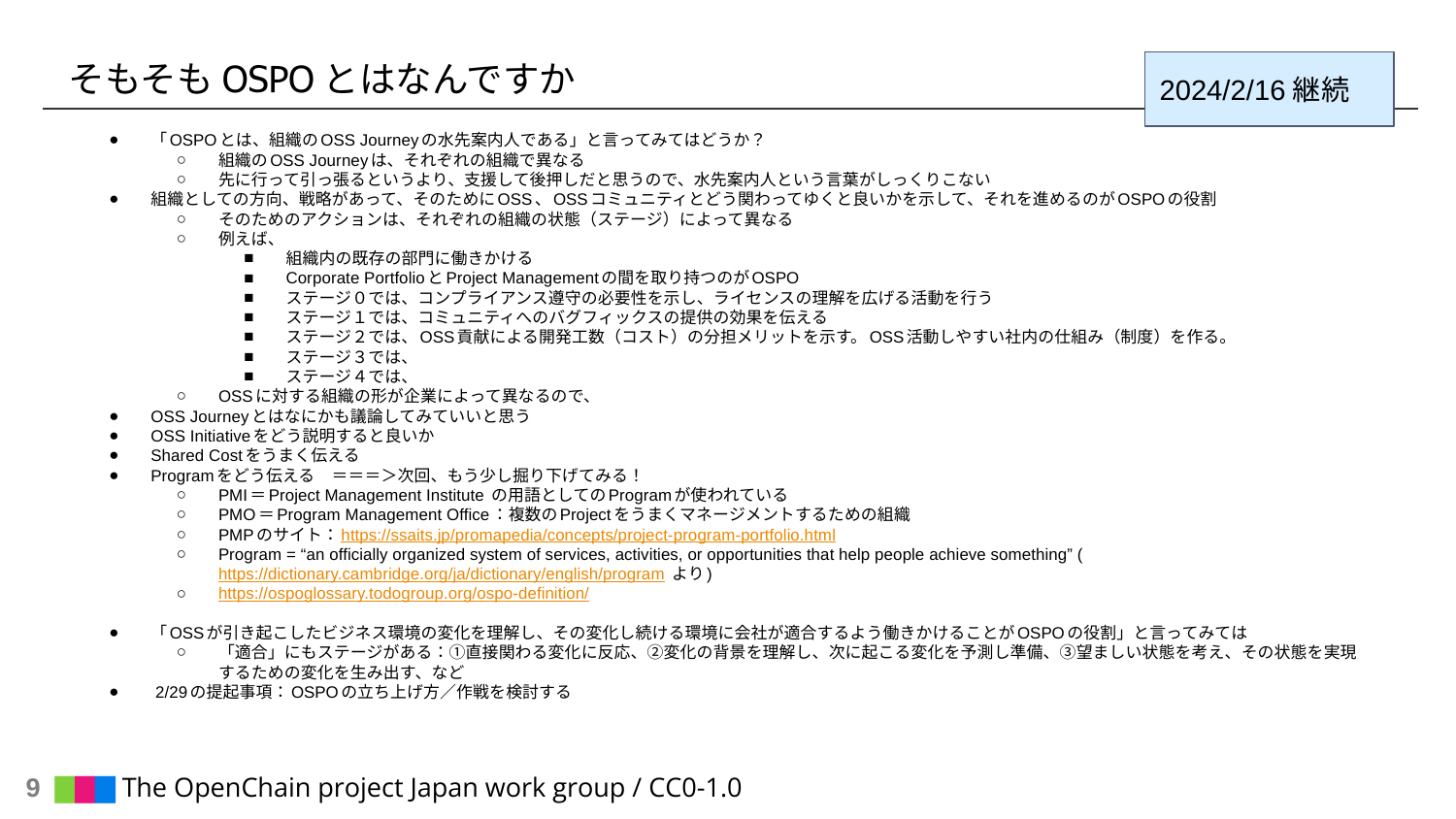

# そもそもOSPOとはなんですか
2024/2/16継続
「OSPOとは、組織のOSS Journeyの水先案内人である」と言ってみてはどうか？
組織のOSS Journeyは、それぞれの組織で異なる
先に行って引っ張るというより、支援して後押しだと思うので、水先案内人という言葉がしっくりこない
組織としての方向、戦略があって、そのためにOSS、OSSコミュニティとどう関わってゆくと良いかを示して、それを進めるのがOSPOの役割
そのためのアクションは、それぞれの組織の状態（ステージ）によって異なる
例えば、
組織内の既存の部門に働きかける
Corporate PortfolioとProject Managementの間を取り持つのがOSPO
ステージ０では、コンプライアンス遵守の必要性を示し、ライセンスの理解を広げる活動を行う
ステージ１では、コミュニティへのバグフィックスの提供の効果を伝える
ステージ２では、OSS貢献による開発工数（コスト）の分担メリットを示す。OSS活動しやすい社内の仕組み（制度）を作る。
ステージ３では、
ステージ４では、
OSSに対する組織の形が企業によって異なるので、
OSS Journeyとはなにかも議論してみていいと思う
OSS Initiativeをどう説明すると良いか
Shared Costをうまく伝える
Programをどう伝える　＝＝＝＞次回、もう少し掘り下げてみる！
PMI＝Project Management Institute の用語としてのProgramが使われている
PMO＝Program Management Office：複数のProjectをうまくマネージメントするための組織
PMPのサイト：https://ssaits.jp/promapedia/concepts/project-program-portfolio.html
Program = “an officially organized system of services, activities, or opportunities that help people achieve something” (https://dictionary.cambridge.org/ja/dictionary/english/program より)
https://ospoglossary.todogroup.org/ospo-definition/

「OSSが引き起こしたビジネス環境の変化を理解し、その変化し続ける環境に会社が適合するよう働きかけることがOSPOの役割」と言ってみては
「適合」にもステージがある：①直接関わる変化に反応、②変化の背景を理解し、次に起こる変化を予測し準備、③望ましい状態を考え、その状態を実現するための変化を生み出す、など
 2/29の提起事項：OSPOの立ち上げ方／作戦を検討する